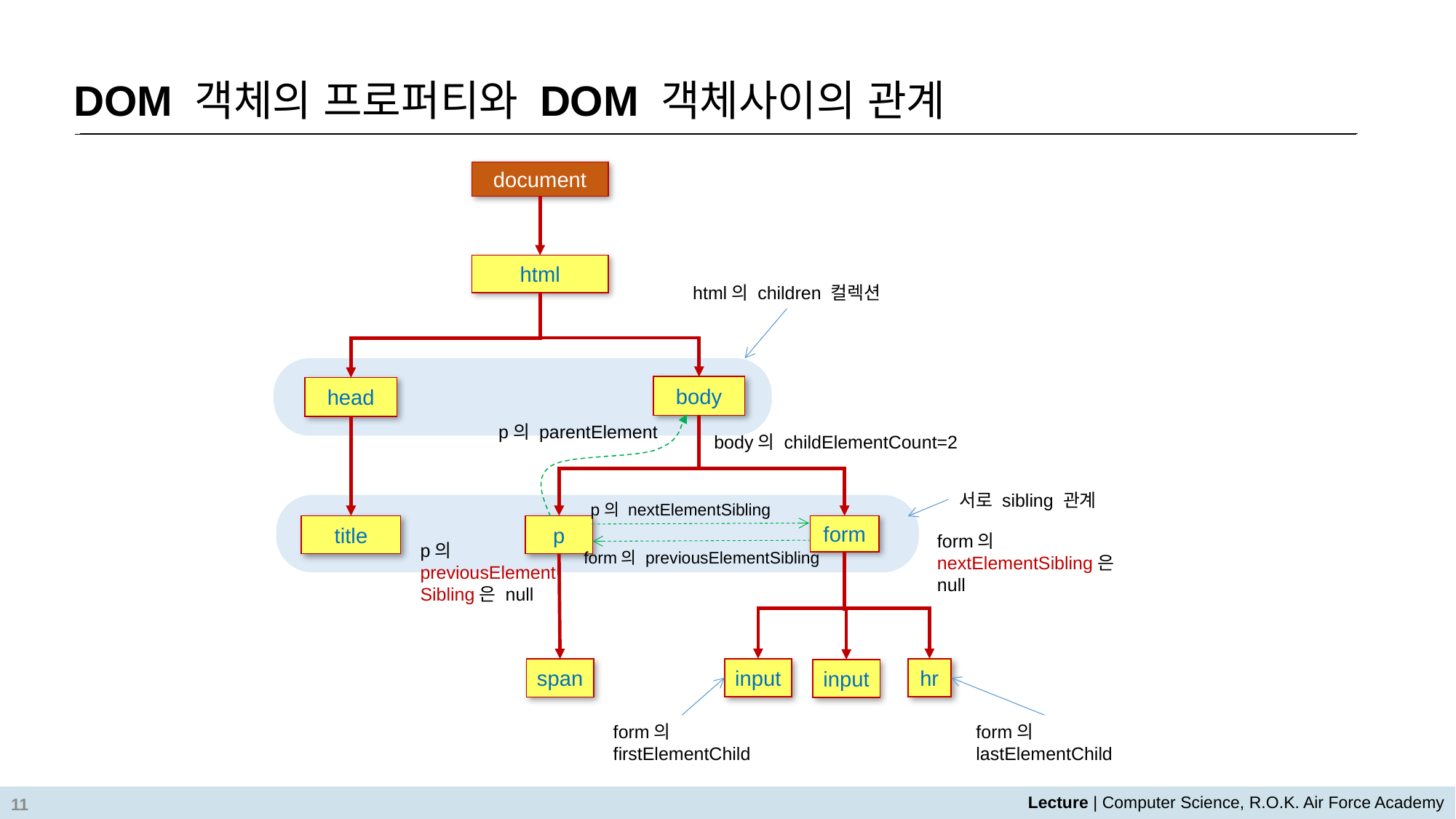

DOM 객체의 프로퍼티와 DOM 객체사이의 관계
document
html
html의 children 컬렉션

body
head

p의 parentElement
body의 childElementCount=2
서로 sibling 관계
p의 nextElementSibling

title
form
p
p의 previousElementSibling은 null
hr
input
span
input
form의
firstElementChild
form의
lastElementChild
form의 nextElementSibling은 null
form의 previousElementSibling
11